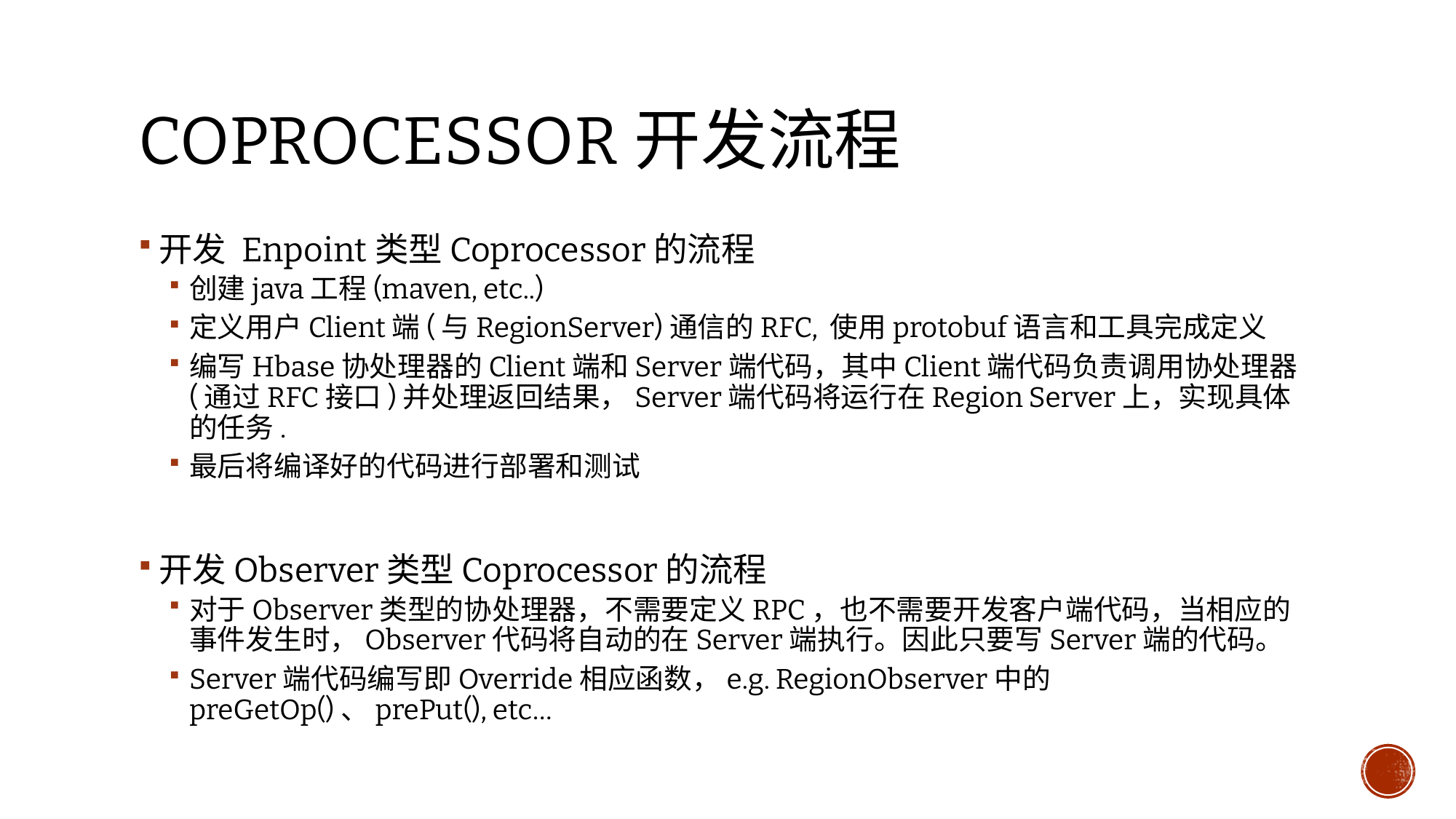

# Coprocessor开发流程
开发 Enpoint类型Coprocessor的流程
创建java工程(maven, etc..)
定义用户Client端(与RegionServer)通信的RFC, 使用protobuf语言和工具完成定义
编写Hbase协处理器的Client端和Server端代码，其中Client端代码负责调用协处理器(通过RFC接口)并处理返回结果，Server端代码将运行在Region Server上，实现具体的任务.
最后将编译好的代码进行部署和测试

开发Observer类型Coprocessor的流程
对于Observer类型的协处理器，不需要定义RPC，也不需要开发客户端代码，当相应的事件发生时，Observer代码将自动的在Server端执行。因此只要写Server端的代码。
Server端代码编写即Override相应函数，e.g. RegionObserver中的preGetOp()、prePut(), etc…